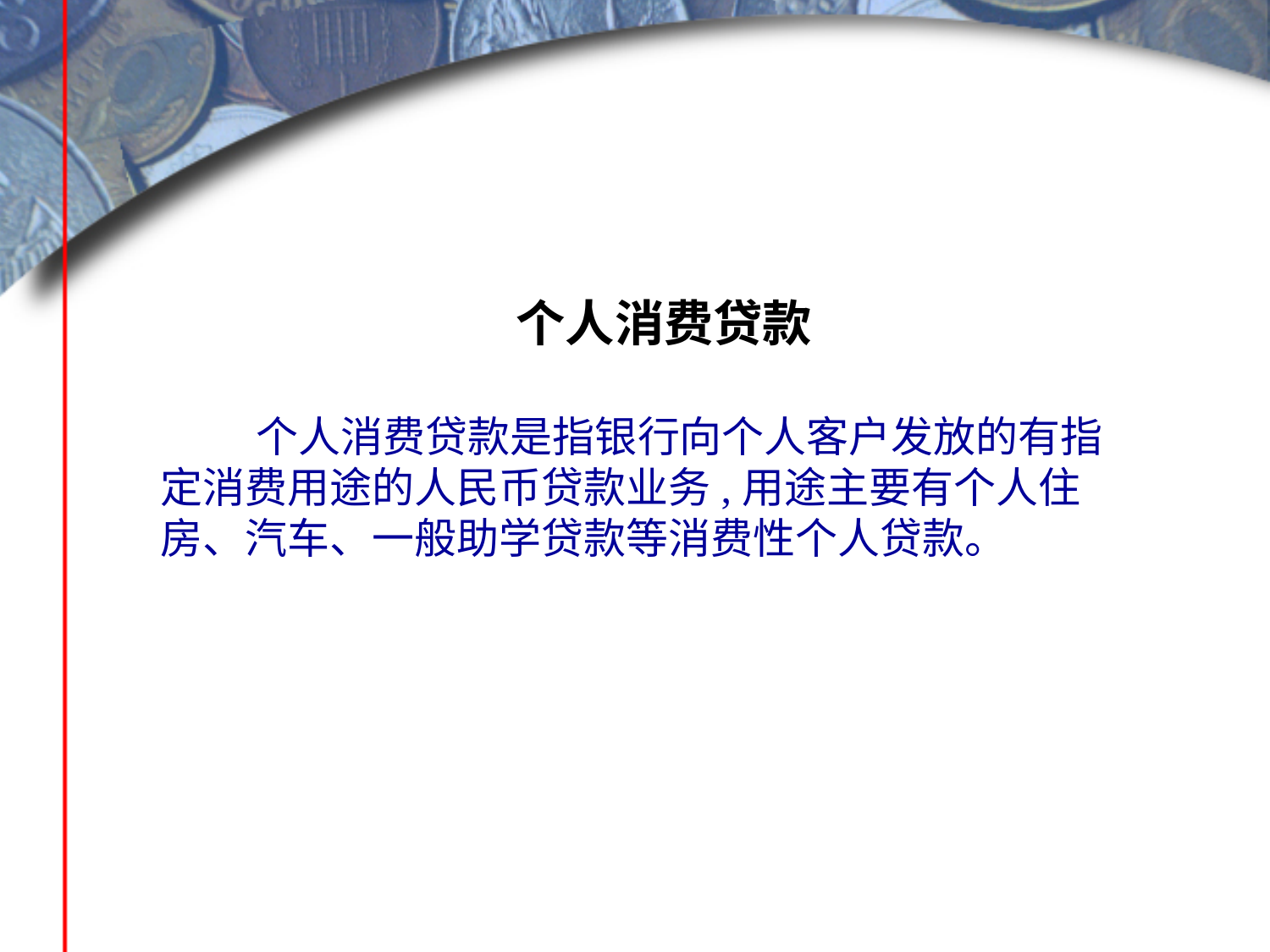

个人消费贷款

    个人消费贷款是指银行向个人客户发放的有指定消费用途的人民币贷款业务,用途主要有个人住房、汽车、一般助学贷款等消费性个人贷款。